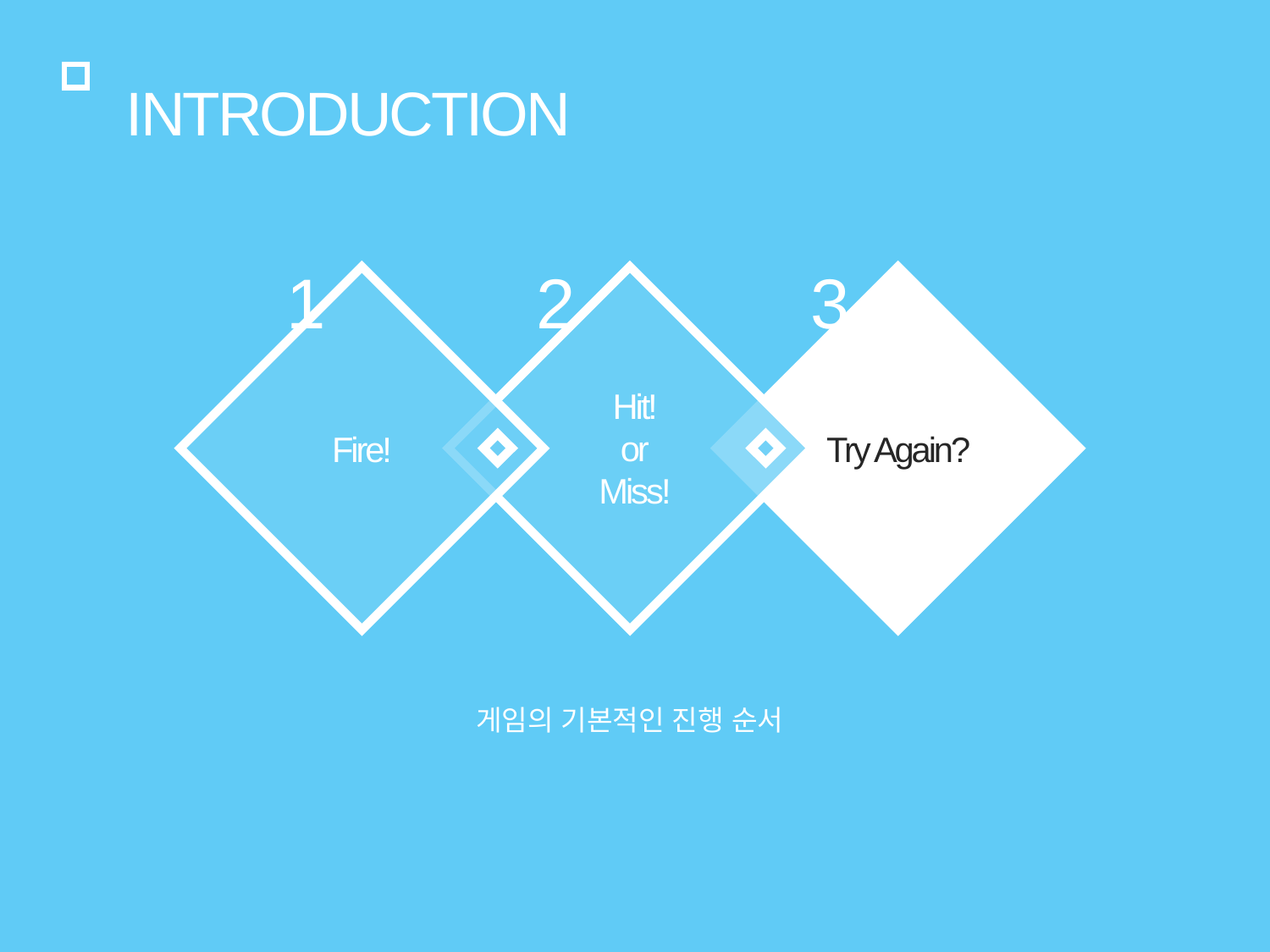

INTRODUCTION
3

2

1

Hit!
or
Miss!
Fire!
Try Again?
게임의 기본적인 진행 순서